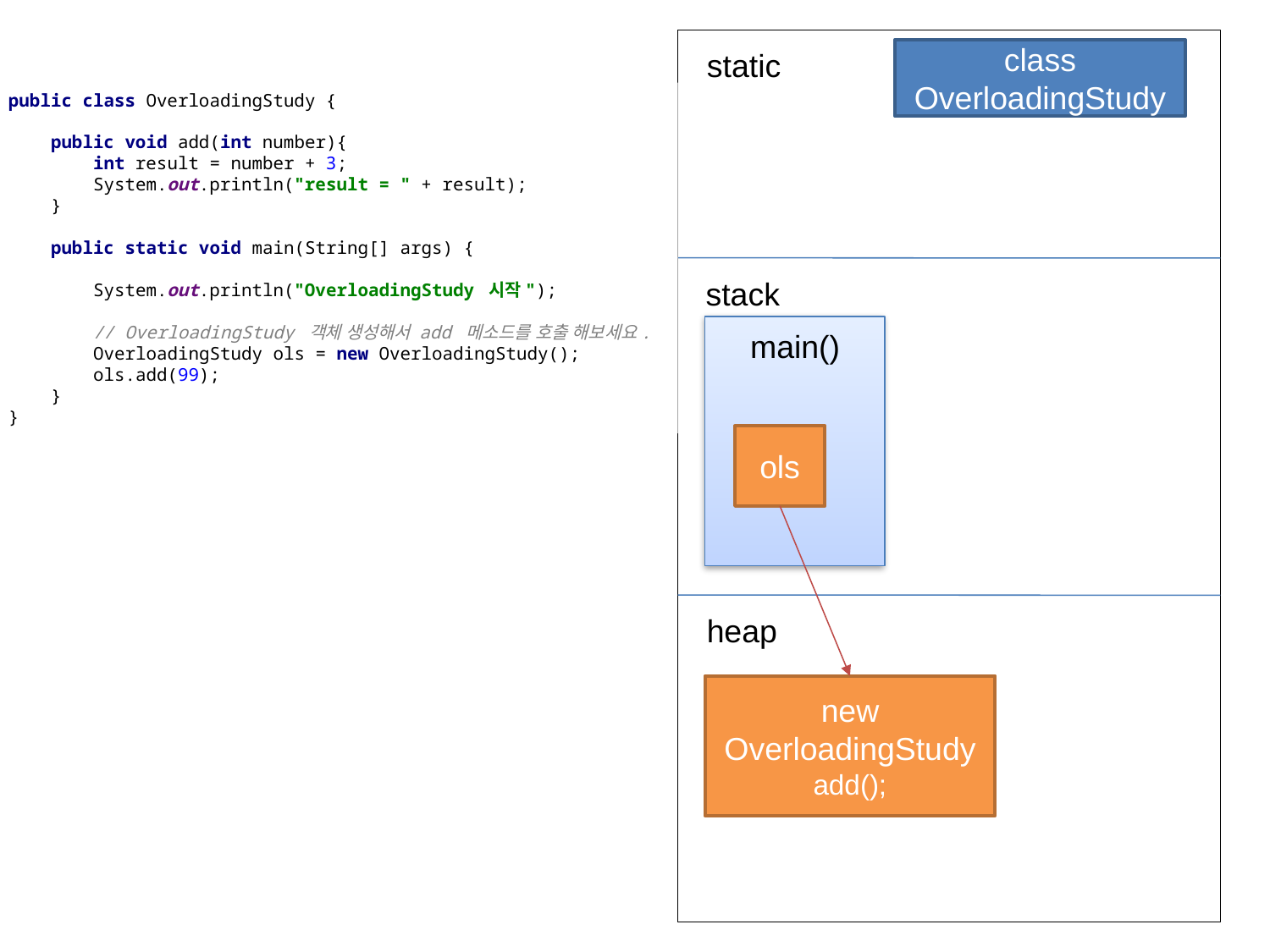

static
class
OverloadingStudy
public class OverloadingStudy {
    public void add(int number){
        int result = number + 3;
        System.out.println("result = " + result);
    }
    public static void main(String[] args) {
        System.out.println("OverloadingStudy 시작");
        // OverloadingStudy 객체 생성해서 add 메소드를 호출 해보세요.
        OverloadingStudy ols = new OverloadingStudy();
        ols.add(99);
    }
}
stack
main()

ols
heap
new
OverloadingStudy
add();